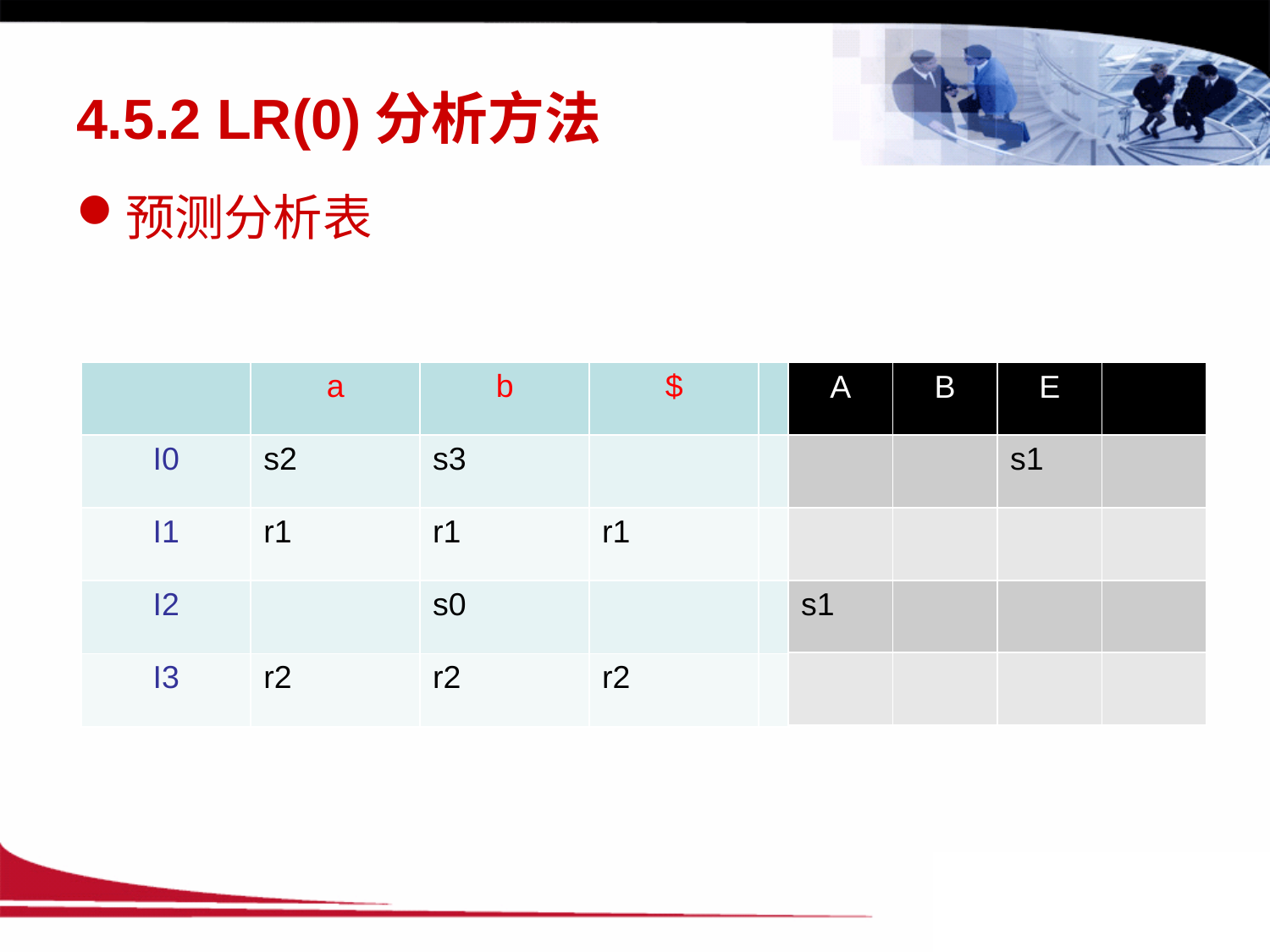

# 4.5.2 LR(0)分析方法
预测分析表
|  | a | b | $ |  |
| --- | --- | --- | --- | --- |
| I0 | s2 | s3 |  |  |
| I1 | r1 | r1 | r1 |  |
| I2 |  | s0 |  |  |
| I3 | r2 | r2 | r2 |  |
| A | B | E |  |
| --- | --- | --- | --- |
|  |  | s1 |  |
|  |  |  |  |
| s1 |  |  |  |
|  |  |  |  |